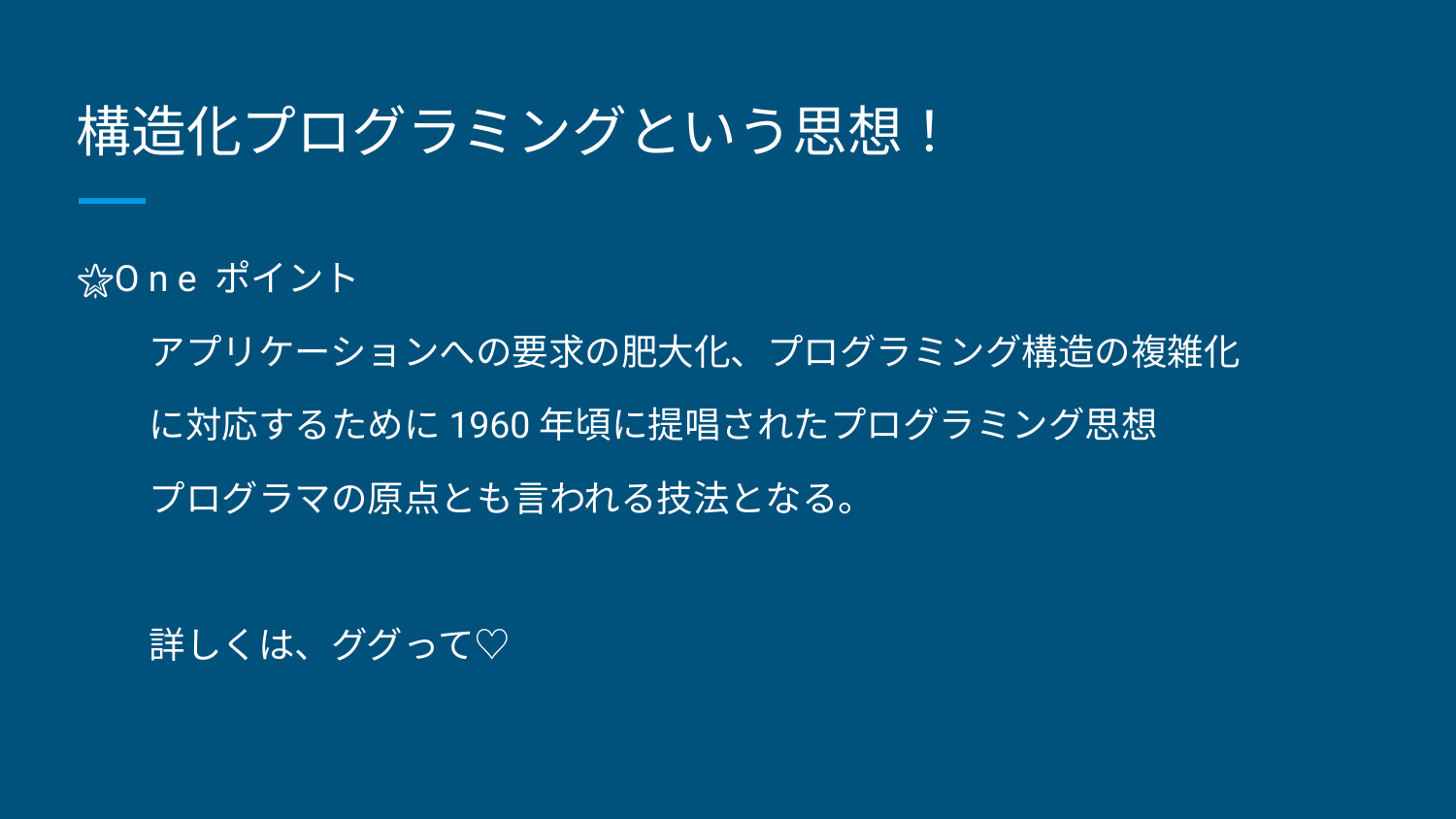

# 構造化プログラミングという思想！
🌟O n e ポイント🌟
アプリケーションへの要求の肥大化、プログラミング構造の複雑化
に対応するために1960年頃に提唱されたプログラミング思想
プログラマの原点とも言われる技法となる。

詳しくは、ググって♡